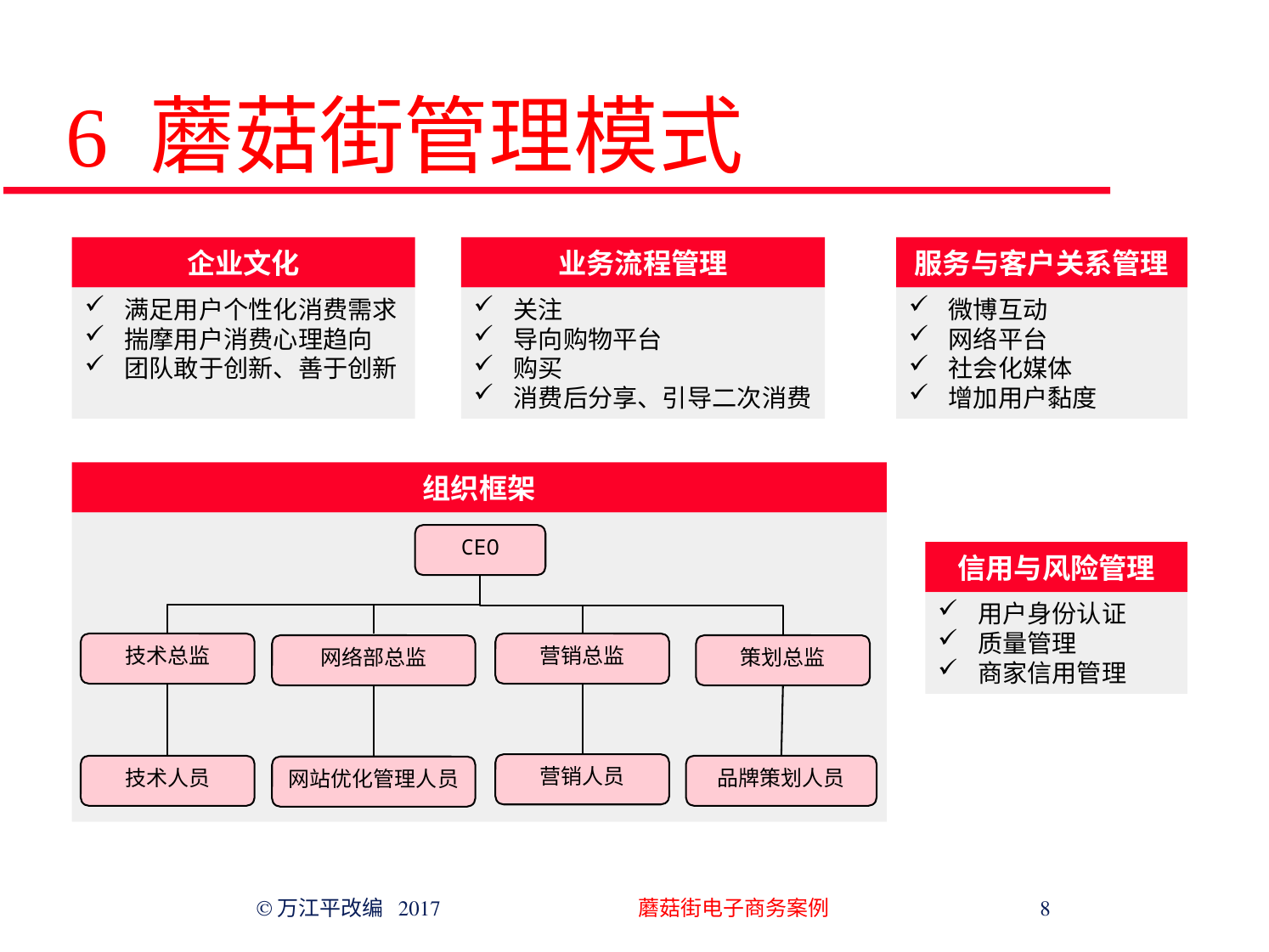

# 6 蘑菇街管理模式
企业文化
满足用户个性化消费需求
揣摩用户消费心理趋向
团队敢于创新、善于创新

业务流程管理
关注
导向购物平台
购买
消费后分享、引导二次消费
服务与客户关系管理
微博互动
网络平台
社会化媒体
增加用户黏度
组织框架

CEO
技术总监
营销总监
网络部总监
策划总监
营销人员
技术人员
品牌策划人员
网站优化管理人员
信用与风险管理
用户身份认证
质量管理
商家信用管理